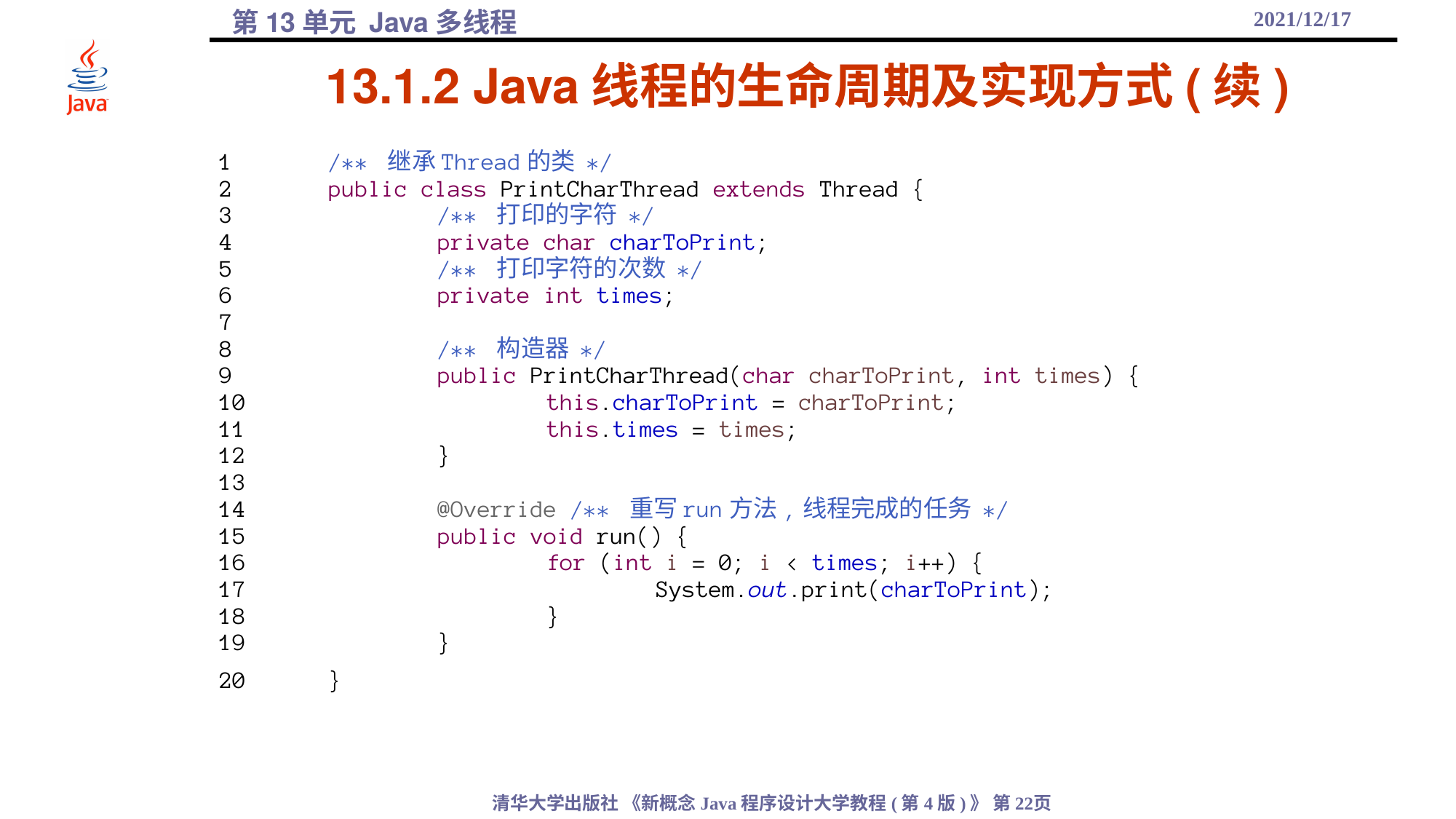

2021/12/17
# 13.1.2 Java线程的生命周期及实现方式(续)
1	/** 继承Thread的类 */
2	public class PrintCharThread extends Thread {
3		/** 打印的字符 */
4		private char charToPrint;
5		/** 打印字符的次数 */
6		private int times;
7
8		/** 构造器 */
9		public PrintCharThread(char charToPrint, int times) {
10			this.charToPrint = charToPrint;
11			this.times = times;
12		}
13
14		@Override /** 重写run方法,线程完成的任务 */
15		public void run() {
16			for (int i = 0; i < times; i++) {
17				System.out.print(charToPrint);
18			}
19		}
20	}